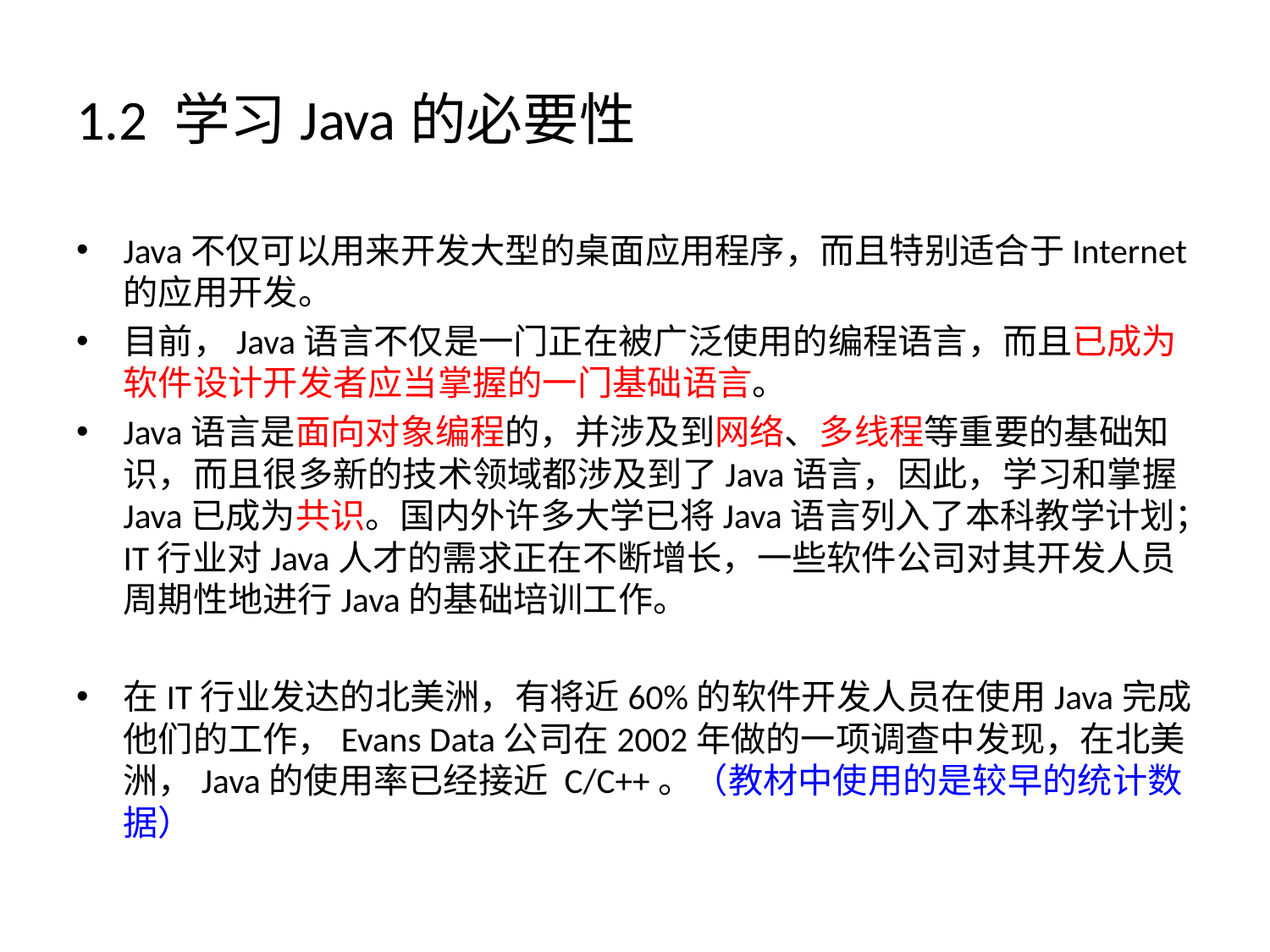

# 1.2 学习Java的必要性
Java不仅可以用来开发大型的桌面应用程序，而且特别适合于Internet的应用开发。
目前，Java语言不仅是一门正在被广泛使用的编程语言，而且已成为软件设计开发者应当掌握的一门基础语言。
Java语言是面向对象编程的，并涉及到网络、多线程等重要的基础知识，而且很多新的技术领域都涉及到了Java语言，因此，学习和掌握Java已成为共识。国内外许多大学已将Java语言列入了本科教学计划；IT行业对Java人才的需求正在不断增长，一些软件公司对其开发人员周期性地进行Java的基础培训工作。

在IT行业发达的北美洲，有将近60%的软件开发人员在使用Java完成他们的工作，Evans Data公司在2002年做的一项调查中发现，在北美洲，Java的使用率已经接近 C/C++。（教材中使用的是较早的统计数据）